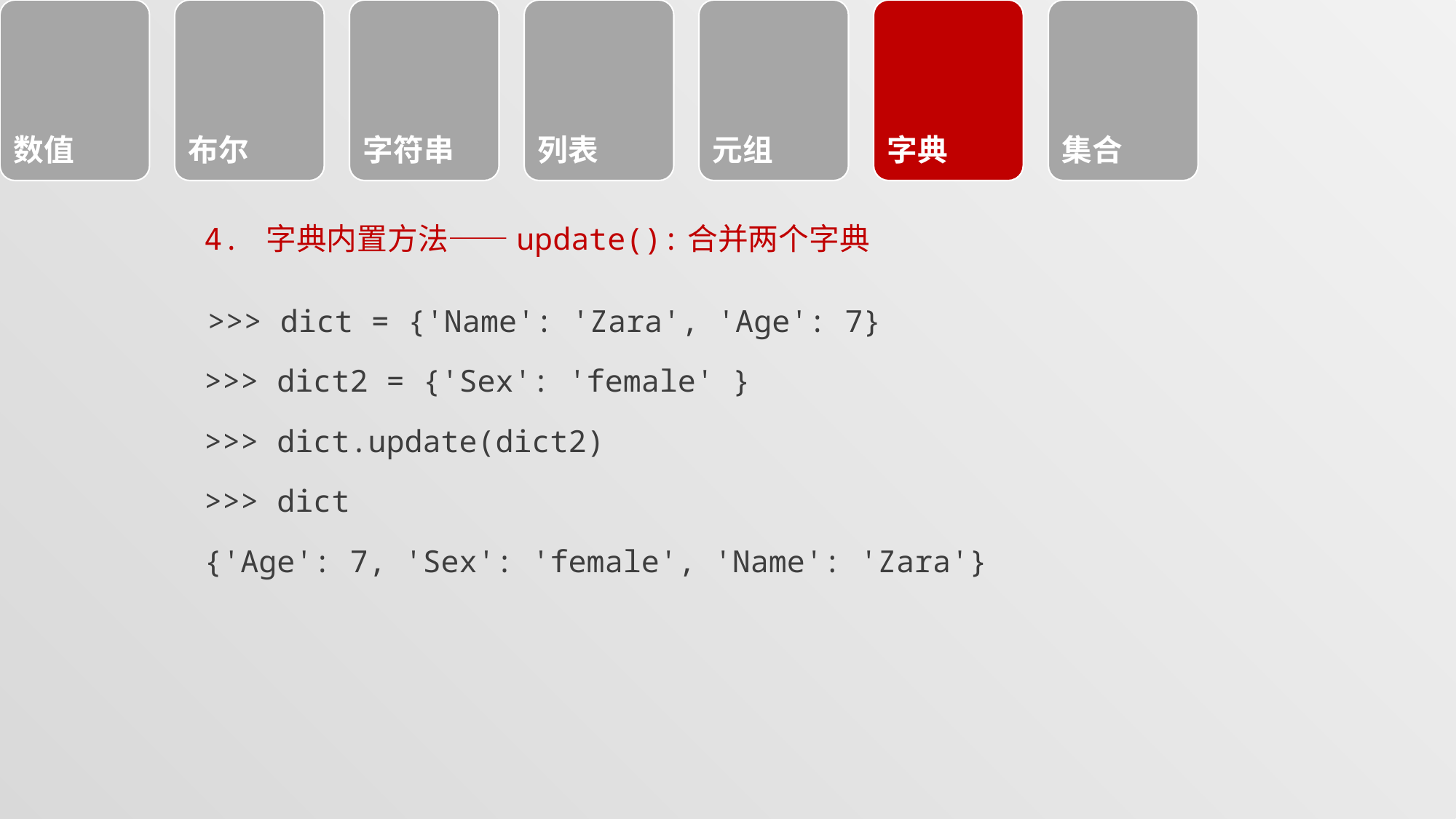

#
4. 字典内置方法——update():合并两个字典
 >>> dict = {'Name': 'Zara', 'Age': 7}
>>> dict2 = {'Sex': 'female' }
>>> dict.update(dict2)
>>> dict
{'Age': 7, 'Sex': 'female', 'Name': 'Zara'}